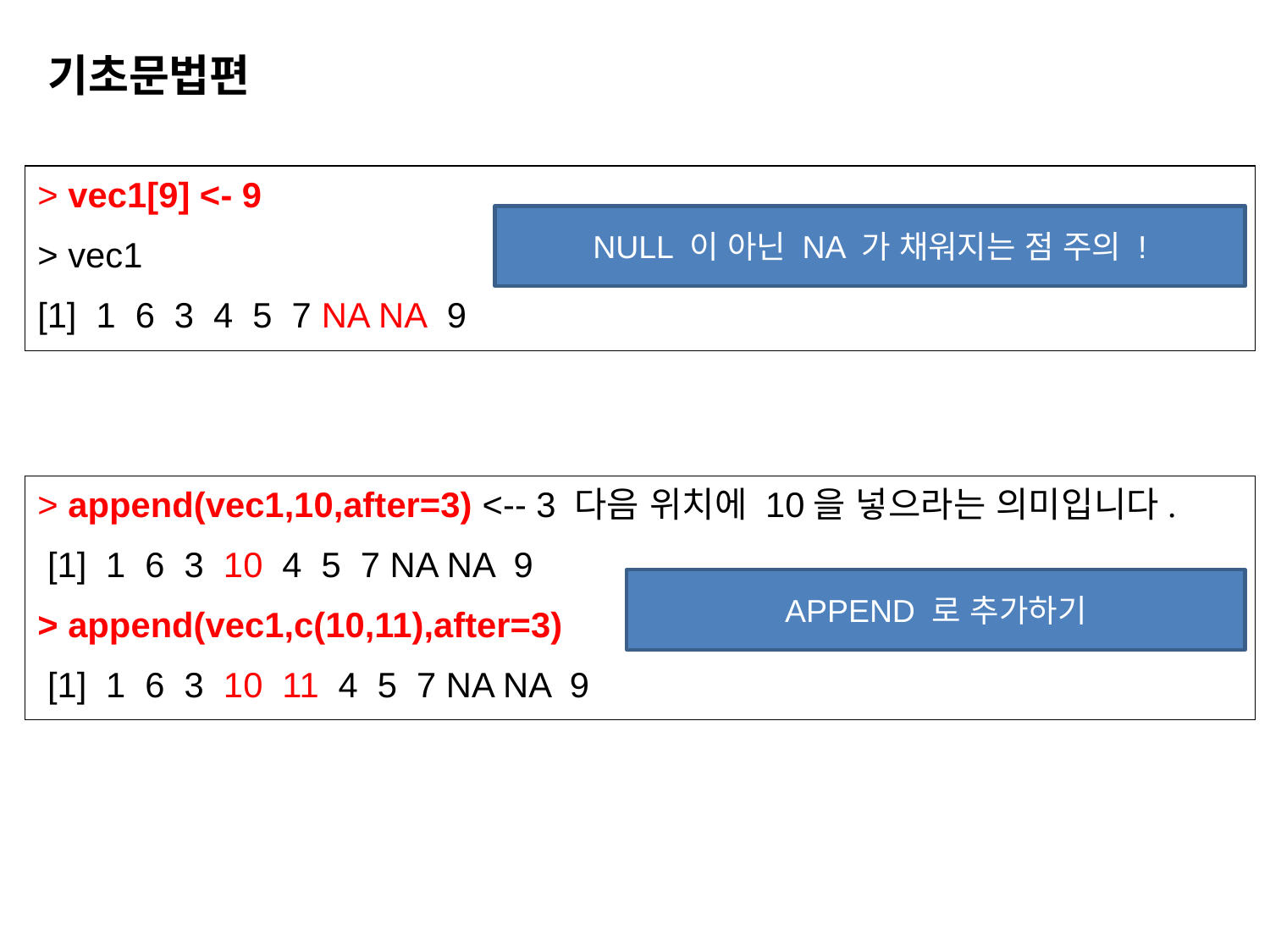

기초문법편
> vec1[9] <- 9
> vec1
[1]  1  6  3  4  5  7 NA NA  9
NULL 이 아닌 NA 가 채워지는 점 주의 !
> append(vec1,10,after=3) <-- 3 다음 위치에 10을 넣으라는 의미입니다.
 [1]  1  6  3  10  4  5  7 NA NA  9
> append(vec1,c(10,11),after=3)
 [1]  1  6  3  10  11  4  5  7 NA NA  9
APPEND 로 추가하기